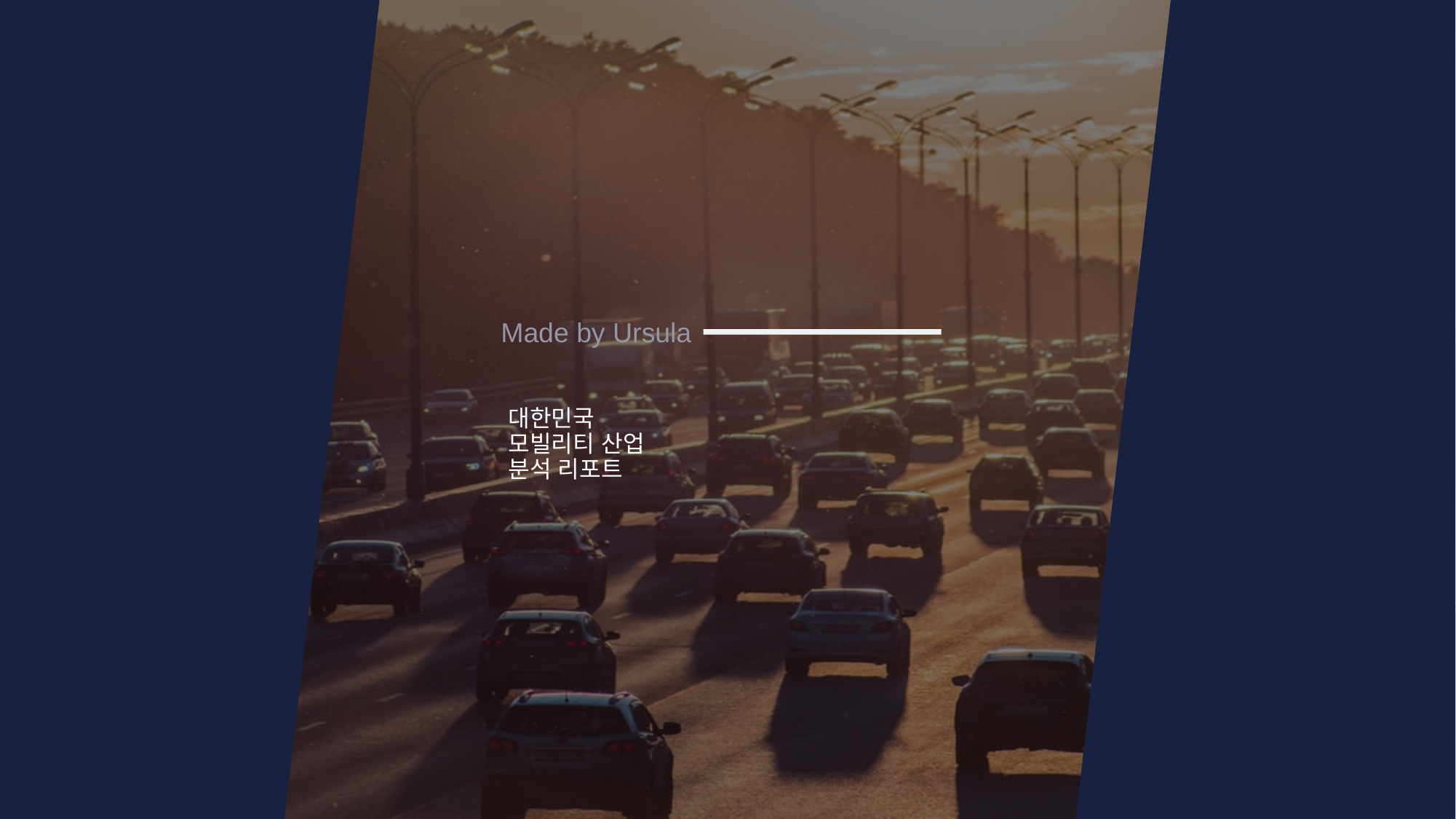

Made by Ursula

# 대한민국 모빌리티 산업 분석 리포트